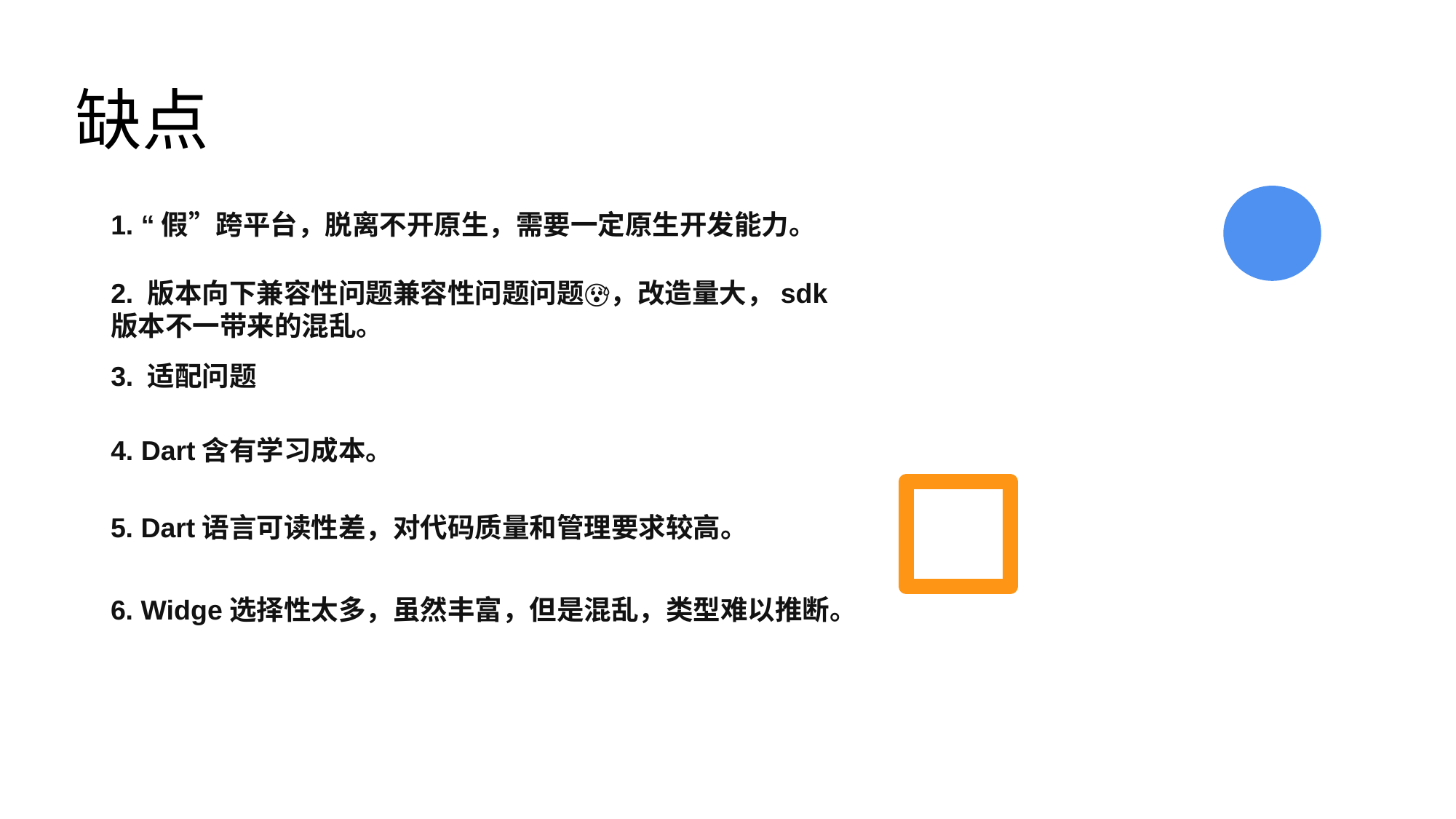

# 缺点
1. “假”跨平台，脱离不开原生，需要一定原生开发能力。
2. 版本向下兼容性问题兼容性问题问题😰，改造量大，sdk版本不一带来的混乱。
3. 适配问题
4. Dart含有学习成本。
5. Dart语言可读性差，对代码质量和管理要求较高。
6. Widge选择性太多，虽然丰富，但是混乱，类型难以推断。